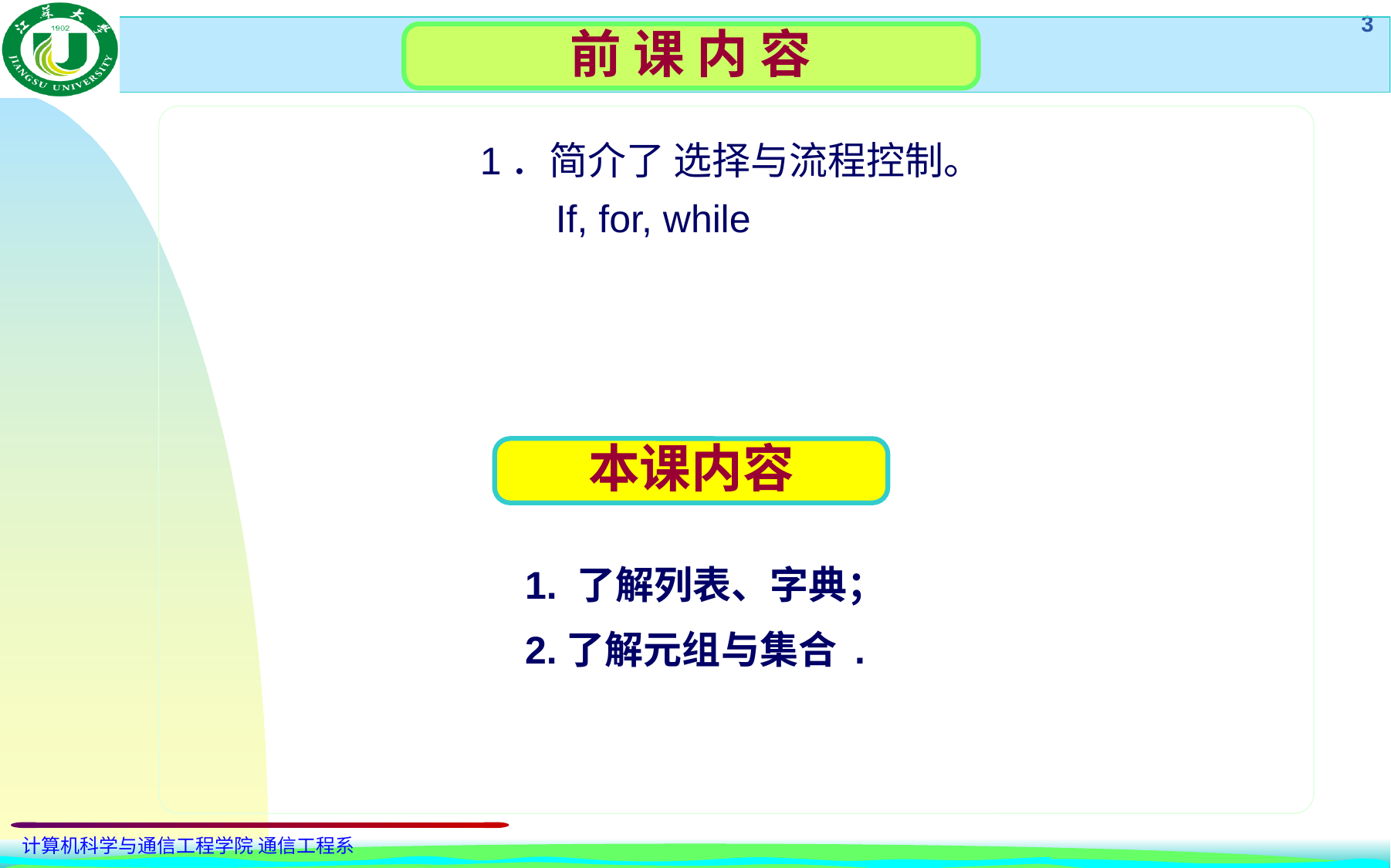

前 课 内 容
1．简介了 选择与流程控制。
       If, for, while
本课内容
1. 了解列表、字典；
2.了解元组与集合 .